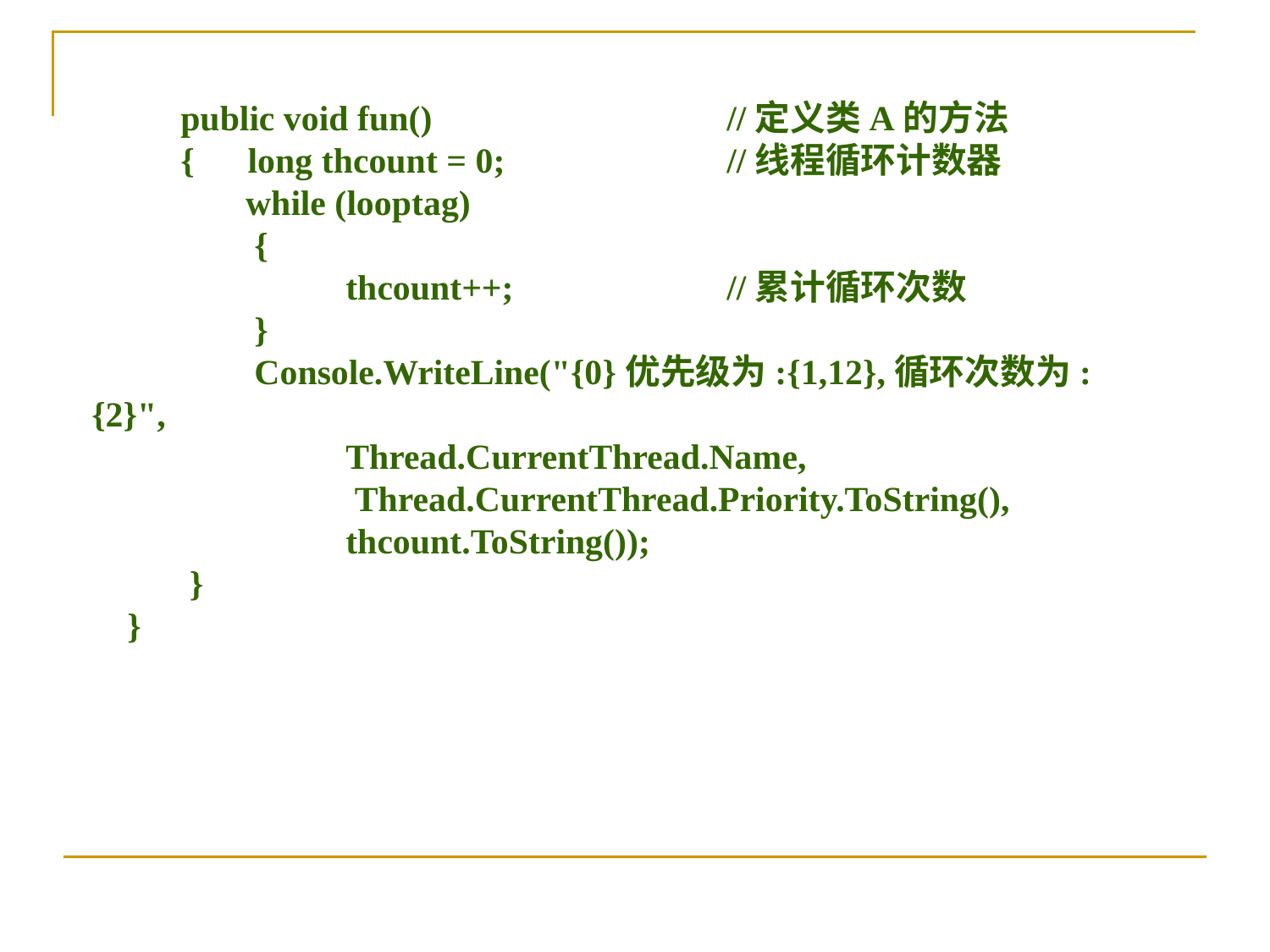

public void fun()			//定义类A的方法
          {      long thcount = 0;		//线程循环计数器
	   while (looptag)
	    {
		thcount++;		//累计循环次数
	    }
	    Console.WriteLine("{0}优先级为:{1,12},循环次数为:{2}",
		Thread.CurrentThread.Name,
		 Thread.CurrentThread.Priority.ToString(),
		thcount.ToString());
           }
    }